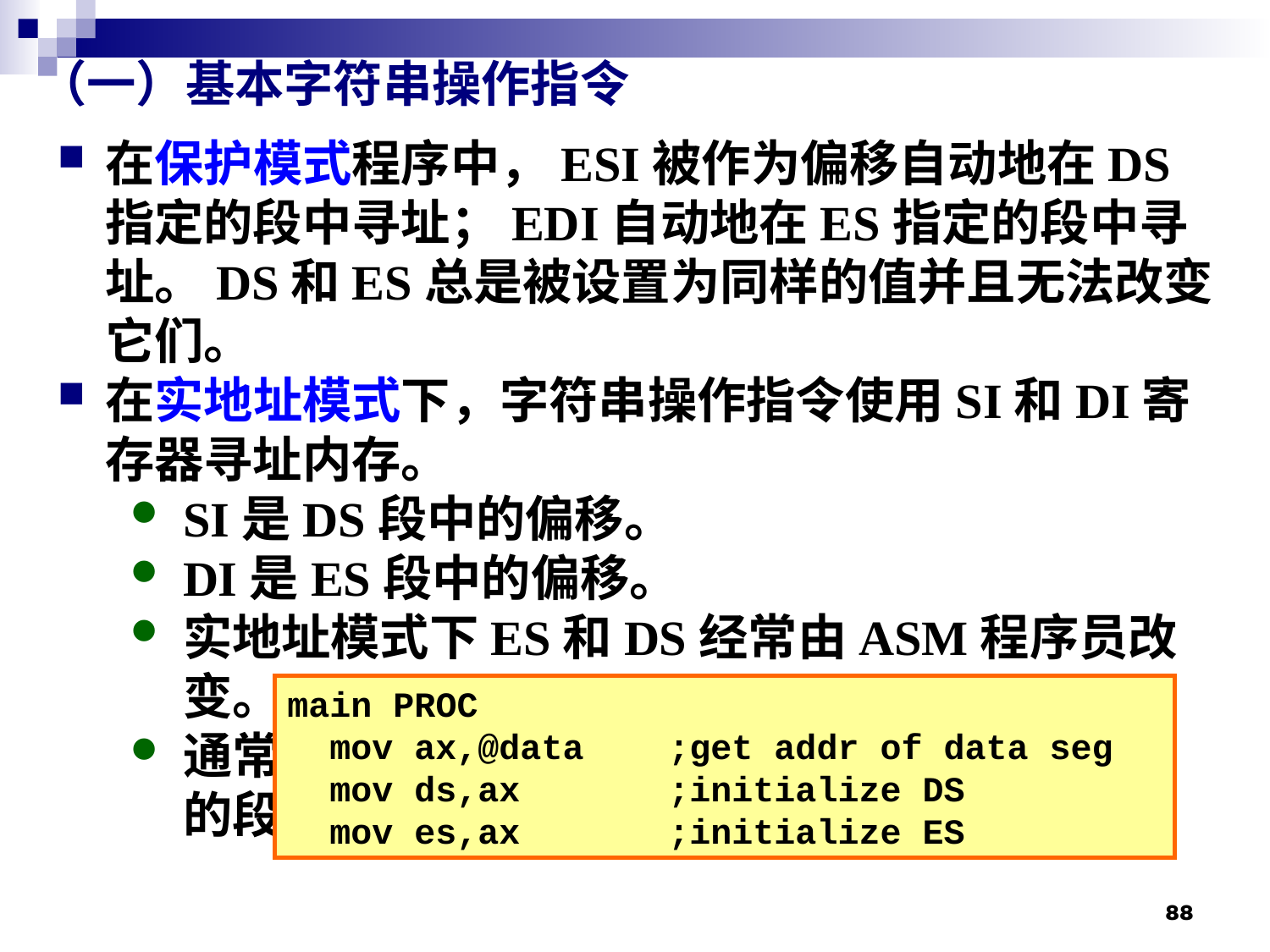

# （一）基本字符串操作指令
在保护模式程序中，ESI被作为偏移自动地在DS指定的段中寻址；EDI自动地在ES指定的段中寻址。DS和ES总是被设置为同样的值并且无法改变它们。
在实地址模式下，字符串操作指令使用SI和DI寄存器寻址内存。
SI是DS段中的偏移。
DI是ES段中的偏移。
实地址模式下ES和DS经常由ASM程序员改变。
通常在main过程的开始将ES和DS设为同样的段值：
main PROC
  mov ax,@data	;get addr of data seg
  mov ds,ax		;initialize DS
  mov es,ax		;initialize ES
88